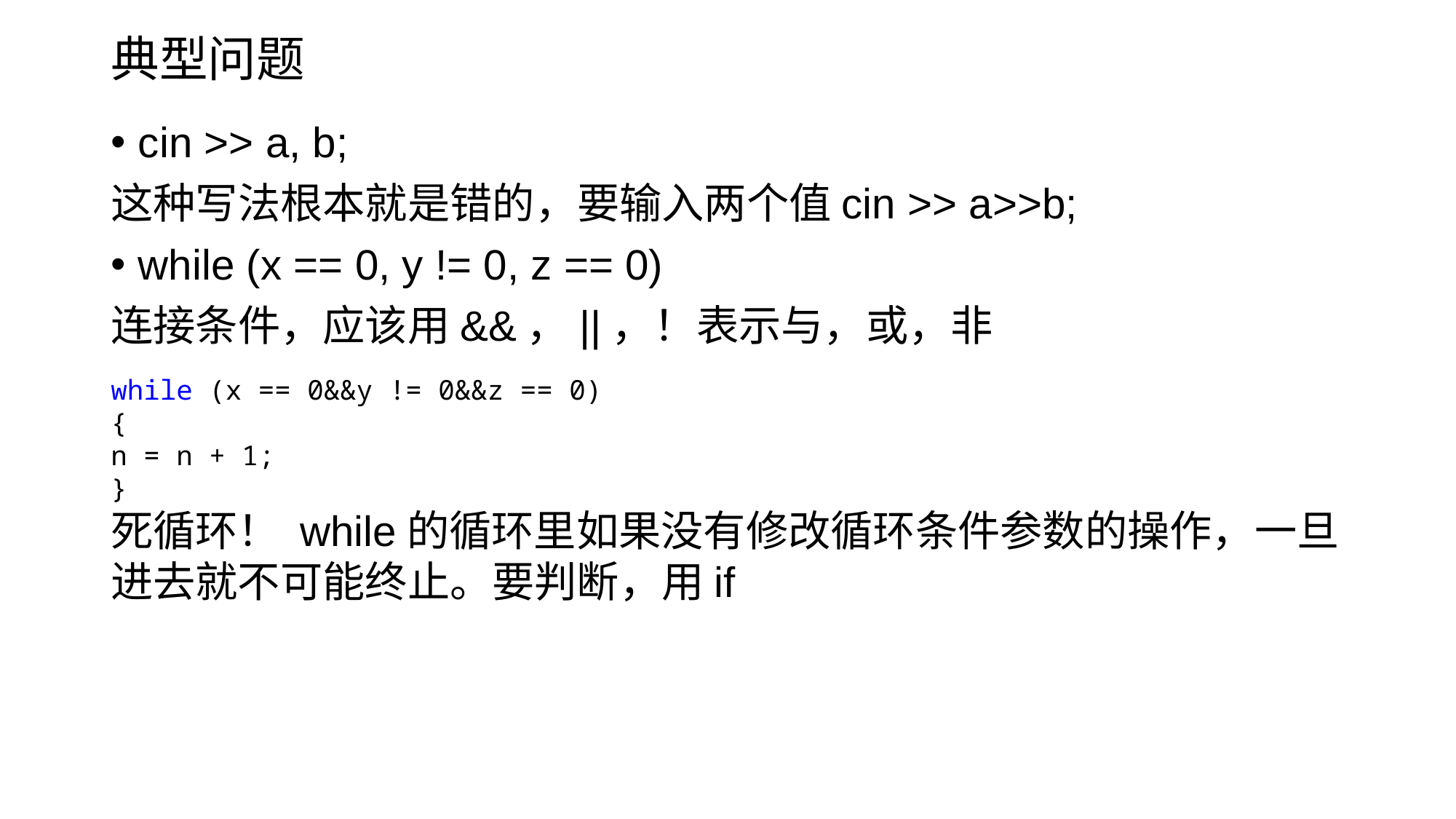

# 典型问题
cin >> a, b;
这种写法根本就是错的，要输入两个值cin >> a>>b;
while (x == 0, y != 0, z == 0)
连接条件，应该用&&，||，！表示与，或，非
while (x == 0&&y != 0&&z == 0)
{
n = n + 1;
}
死循环！ while的循环里如果没有修改循环条件参数的操作，一旦进去就不可能终止。要判断，用if